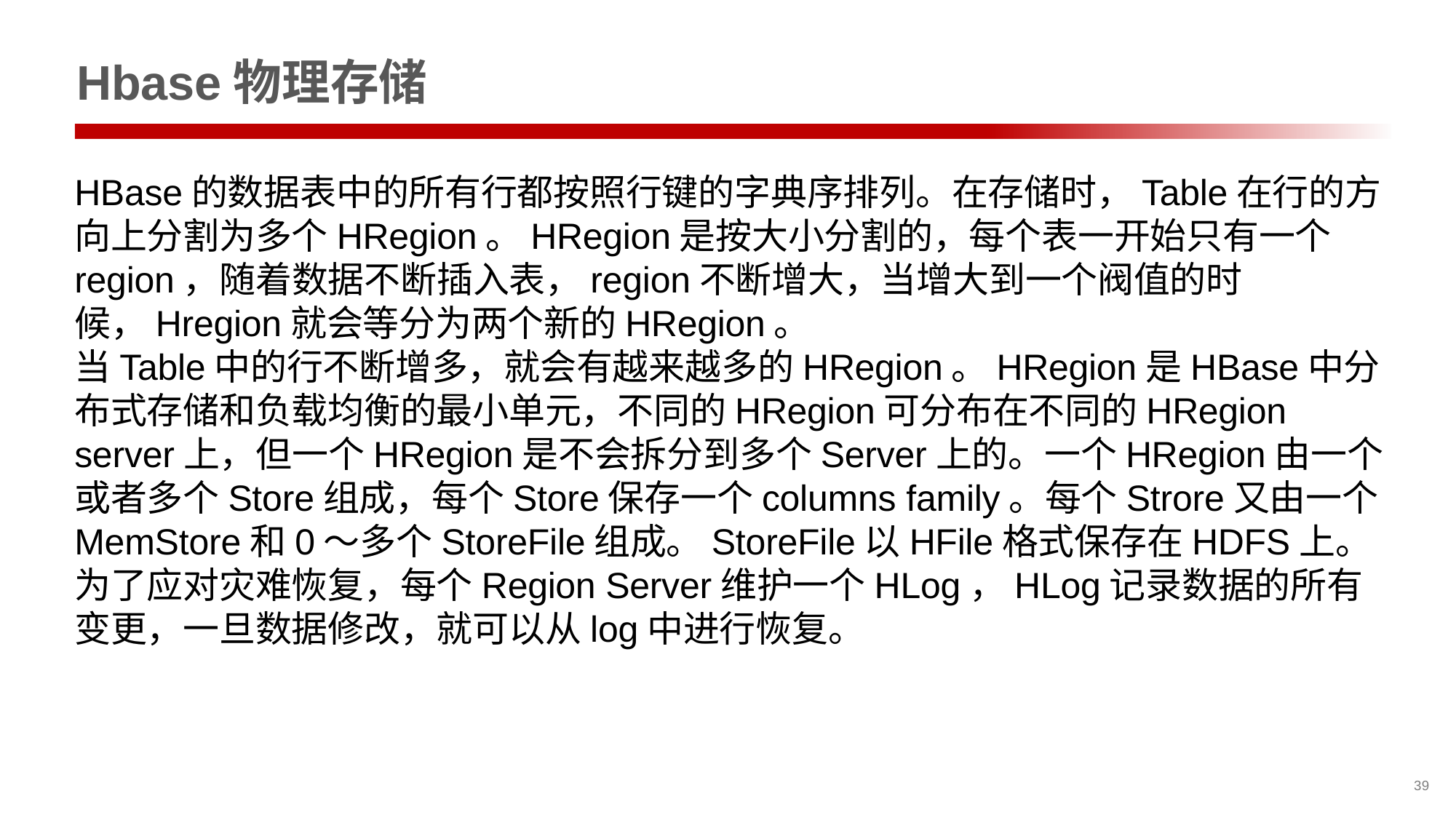

# Hbase物理存储

HBase的数据表中的所有行都按照行键的字典序排列。在存储时，Table在行的方向上分割为多个HRegion。HRegion是按大小分割的，每个表一开始只有一个region，随着数据不断插入表，region不断增大，当增大到一个阀值的时候，Hregion就会等分为两个新的HRegion。
当Table中的行不断增多，就会有越来越多的HRegion。HRegion是HBase中分布式存储和负载均衡的最小单元，不同的HRegion可分布在不同的HRegion server上，但一个HRegion是不会拆分到多个Server上的。一个HRegion由一个或者多个Store组成，每个Store保存一个columns family。每个Strore又由一个MemStore和0～多个StoreFile组成。StoreFile以HFile格式保存在HDFS上。
为了应对灾难恢复，每个Region Server维护一个HLog，HLog记录数据的所有变更，一旦数据修改，就可以从log中进行恢复。

39